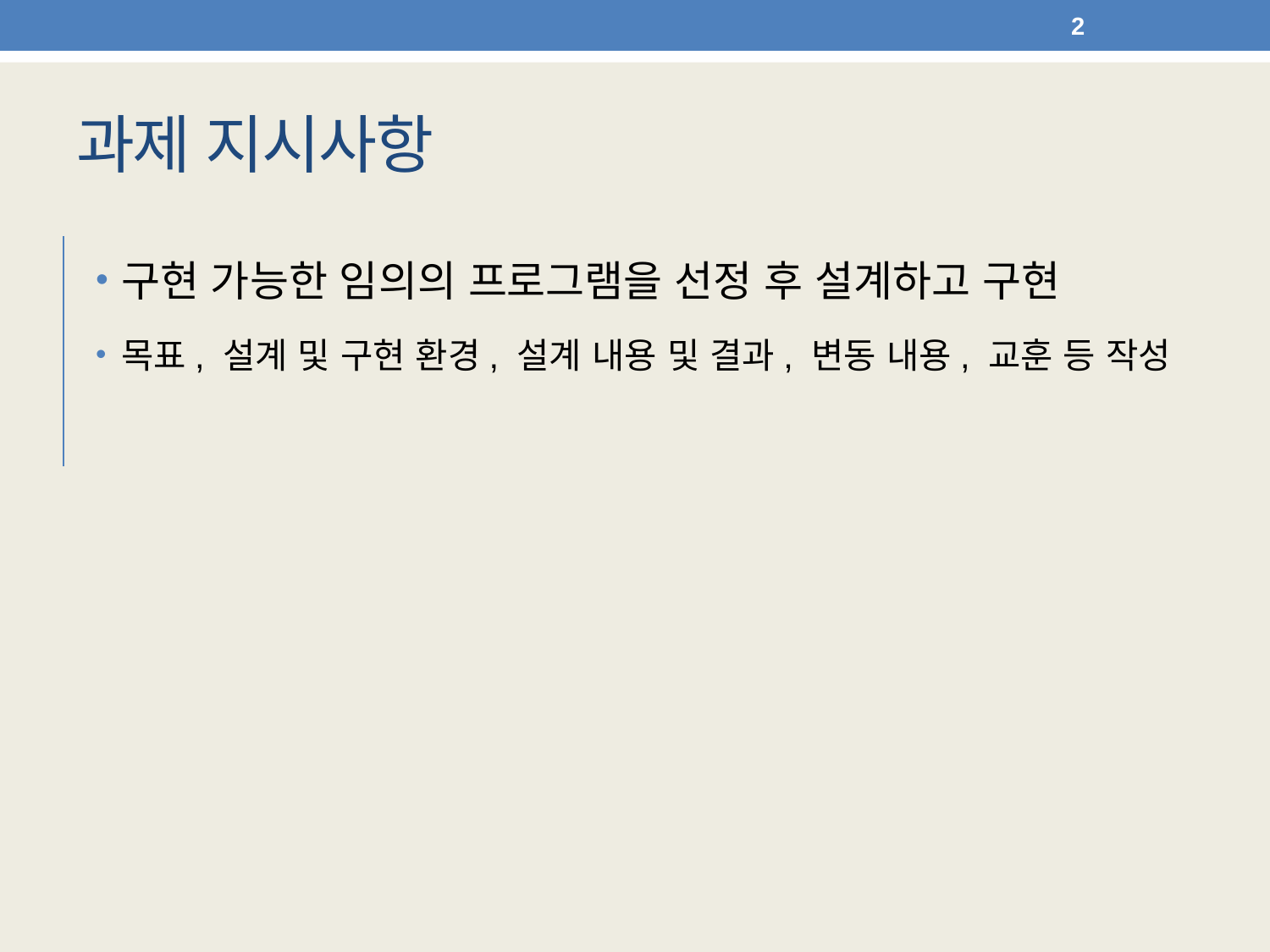

2
# 과제 지시사항
구현 가능한 임의의 프로그램을 선정 후 설계하고 구현
목표, 설계 및 구현 환경, 설계 내용 및 결과, 변동 내용, 교훈 등 작성